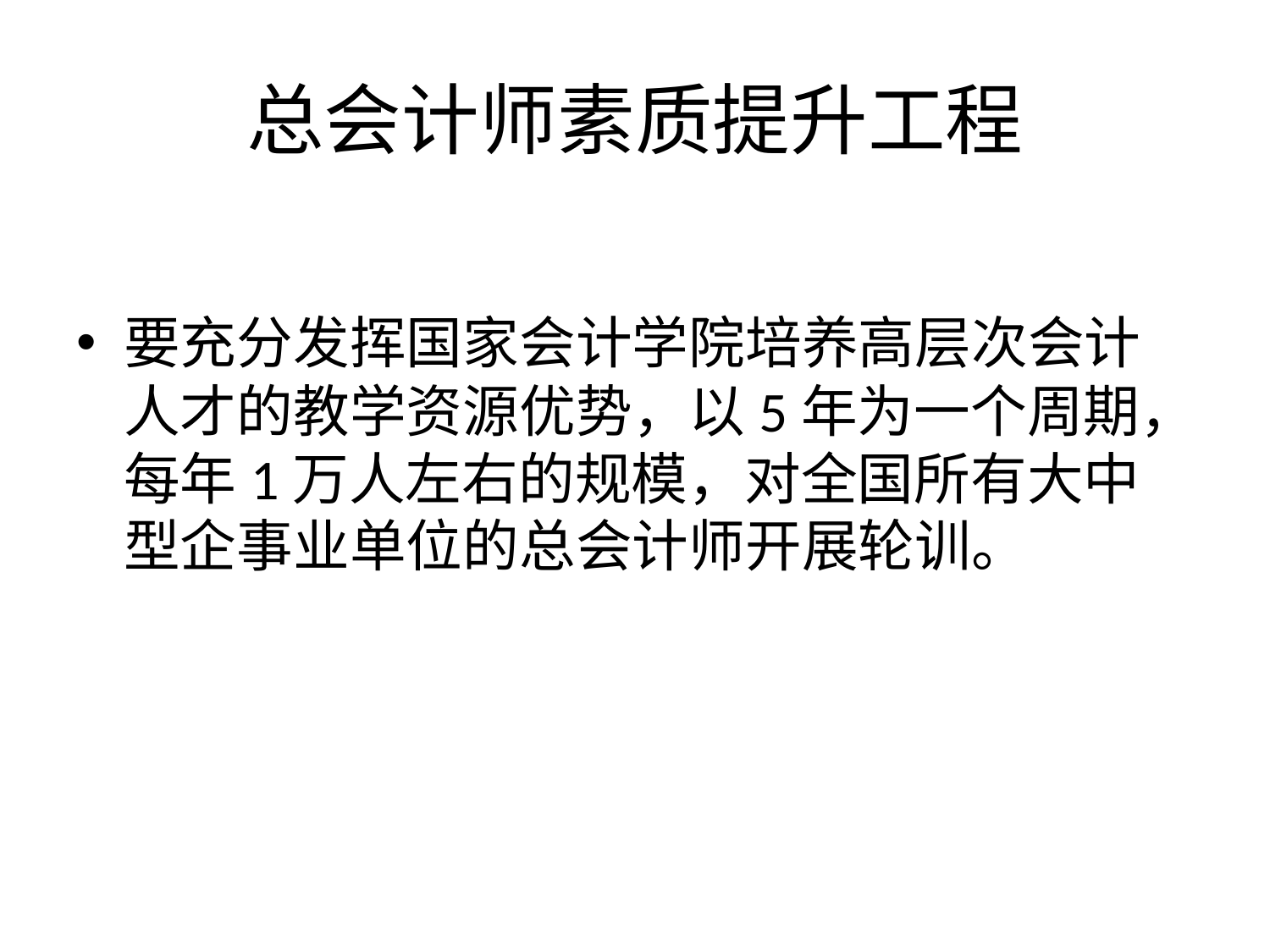

# 总会计师素质提升工程

要充分发挥国家会计学院培养高层次会计人才的教学资源优势，以5年为一个周期，每年1万人左右的规模，对全国所有大中型企事业单位的总会计师开展轮训。